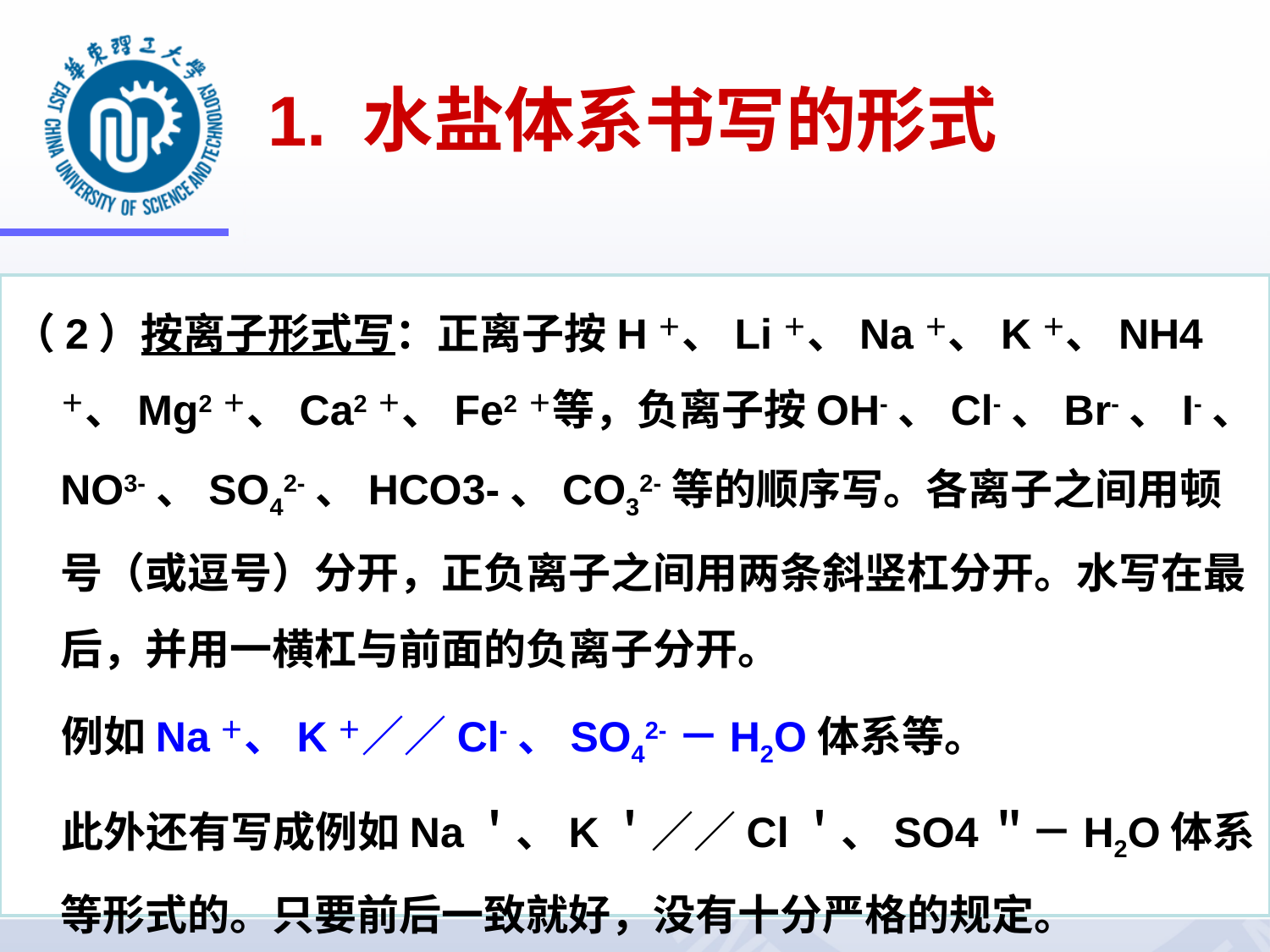

# 1. 水盐体系书写的形式
（2）按离子形式写：正离子按H＋、Li＋、Na＋、K＋、NH4＋、Mg2＋、Ca2＋、Fe2＋等，负离子按OH-、Cl-、Br-、I-、NO3-、SO42-、HCO3-、CO32-等的顺序写。各离子之间用顿号（或逗号）分开，正负离子之间用两条斜竖杠分开。水写在最后，并用一横杠与前面的负离子分开。
    例如Na＋、K＋／／Cl-、SO42-－H2O体系等。
    此外还有写成例如Na＇、K＇／／Cl＇、SO4＂－H2O体系等形式的。只要前后一致就好，没有十分严格的规定。